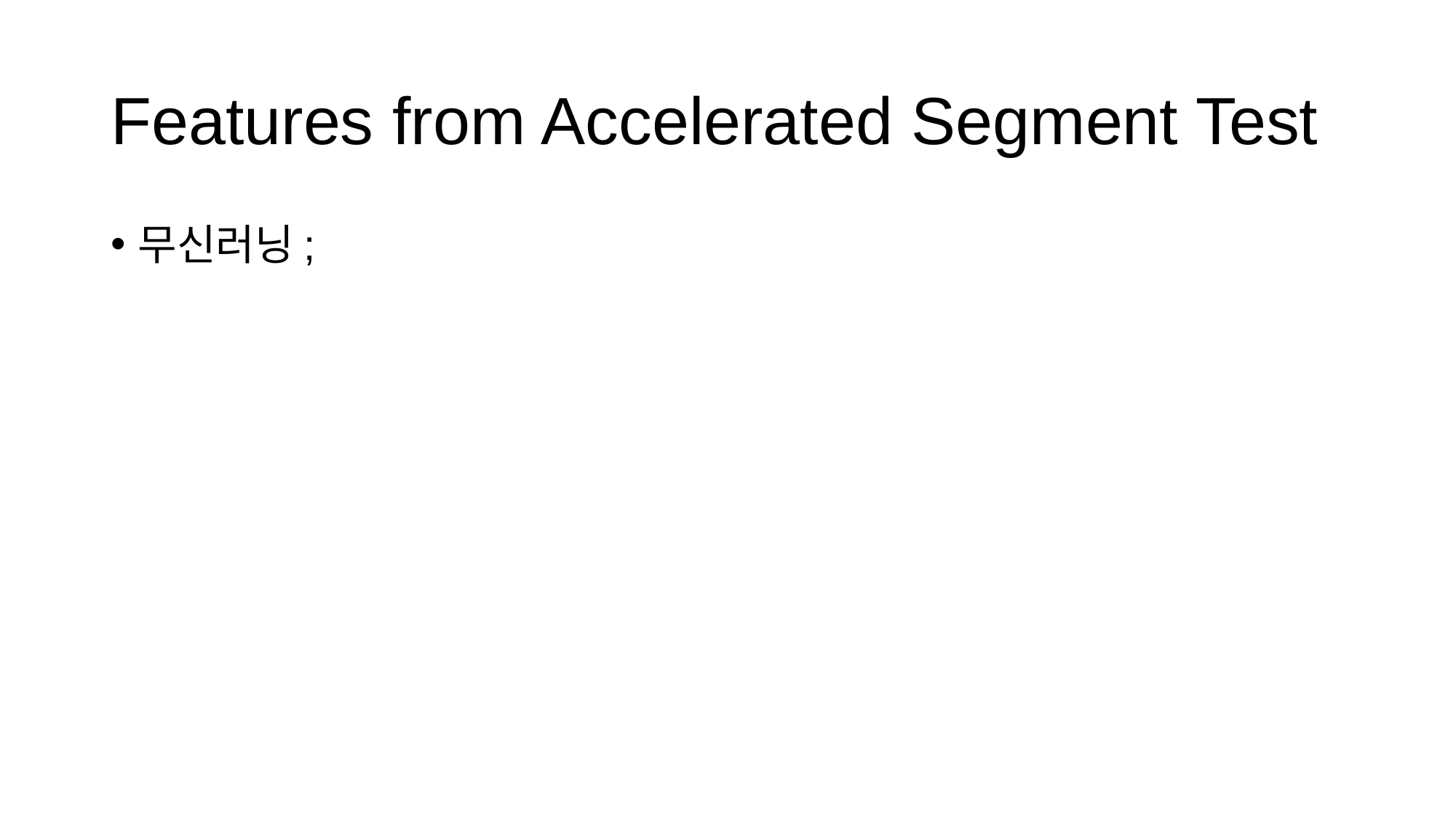

# Features from Accelerated Segment Test
무신러닝;